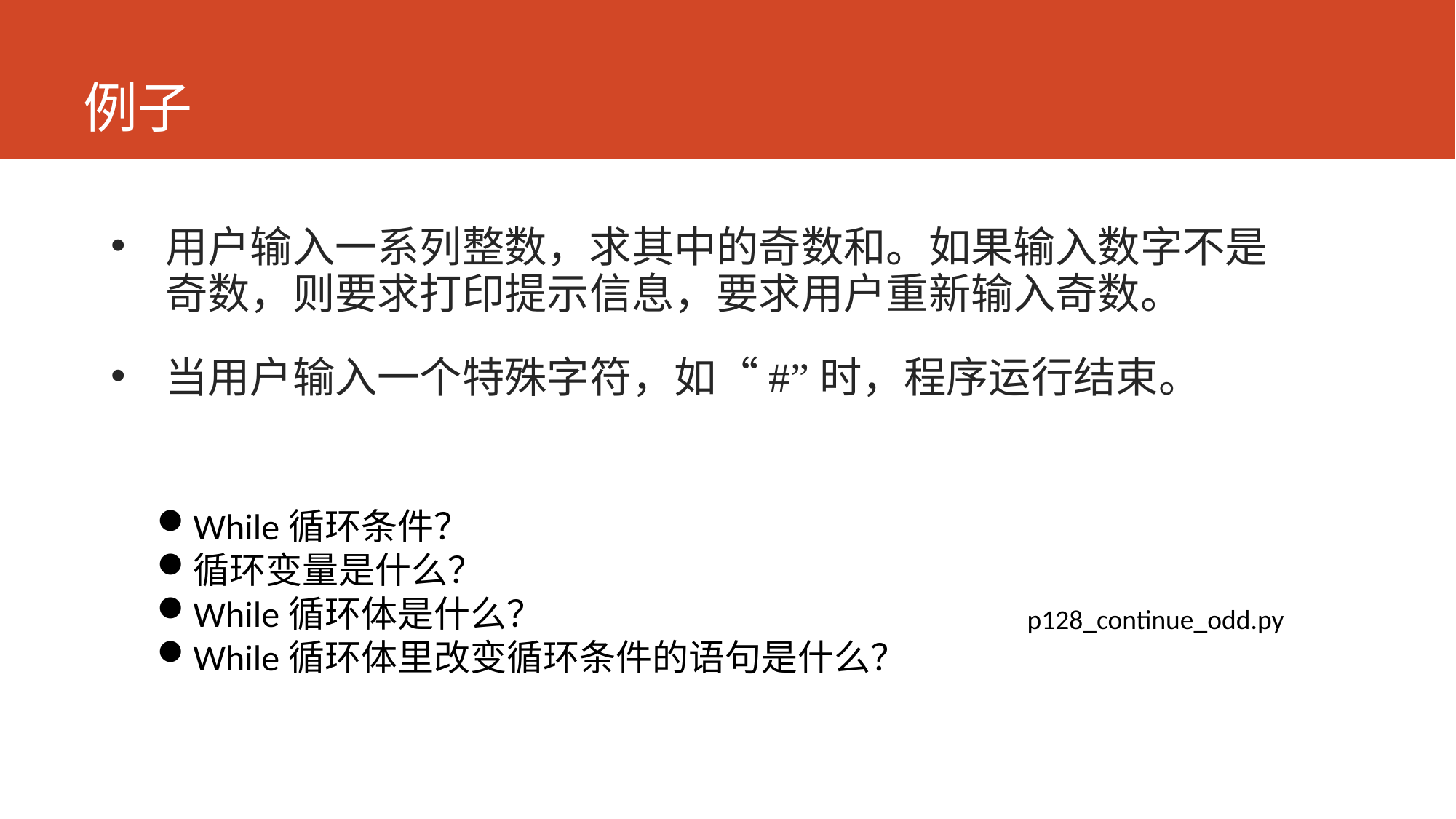

# 例子
用户输入一系列整数，求其中的奇数和。如果输入数字不是奇数，则要求打印提示信息，要求用户重新输入奇数。
当用户输入一个特殊字符，如“#”时，程序运行结束。
While循环条件？
循环变量是什么？
While循环体是什么？
While循环体里改变循环条件的语句是什么？
p128_continue_odd.py